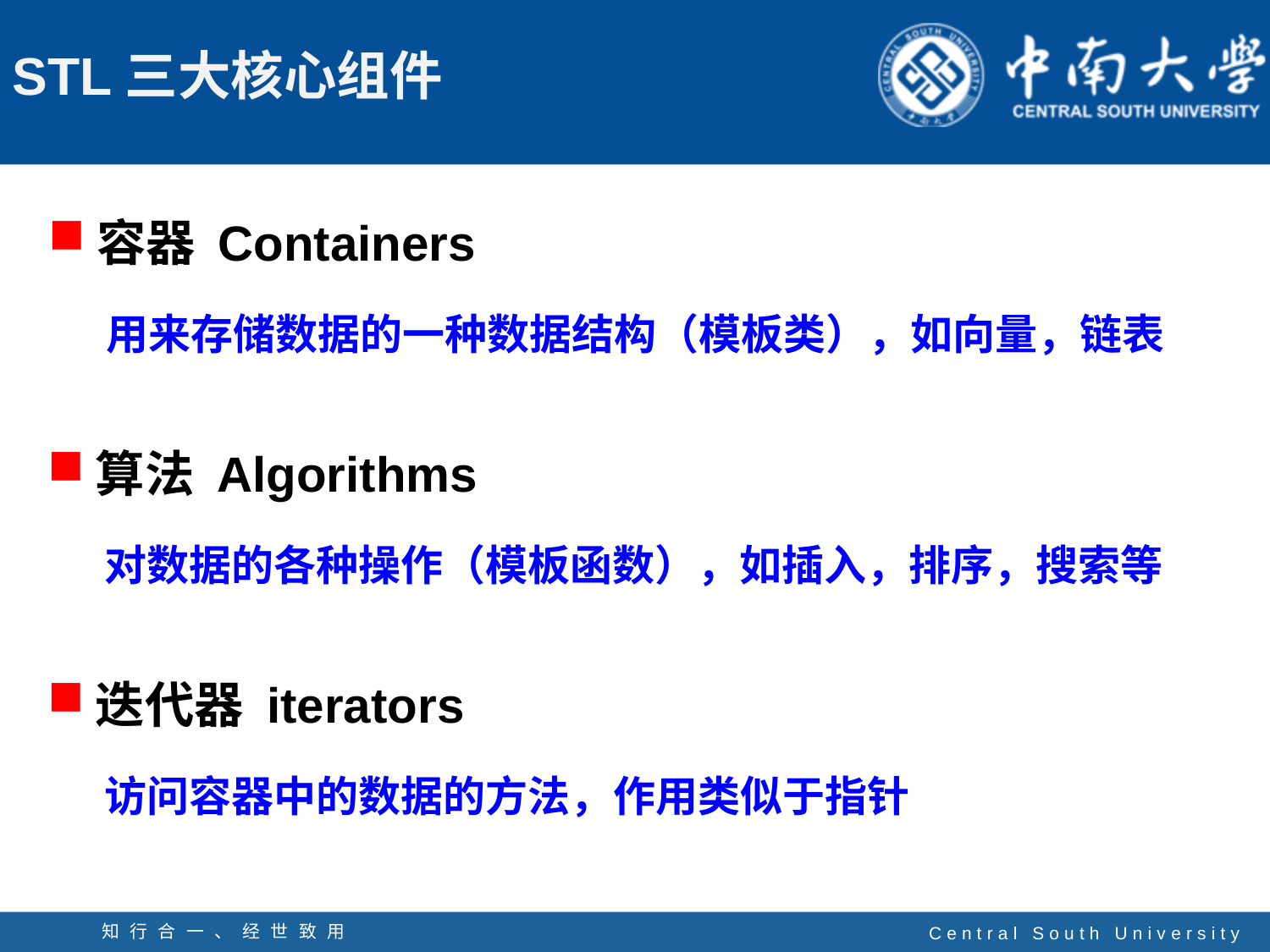

容器 Containers
    用来存储数据的一种数据结构（模板类），如向量，链表
算法 Algorithms
    对数据的各种操作（模板函数），如插入，排序，搜索等
迭代器 iterators
    访问容器中的数据的方法，作用类似于指针

知行合一、经世致用
自强不息 厚德载物
Central South University
7